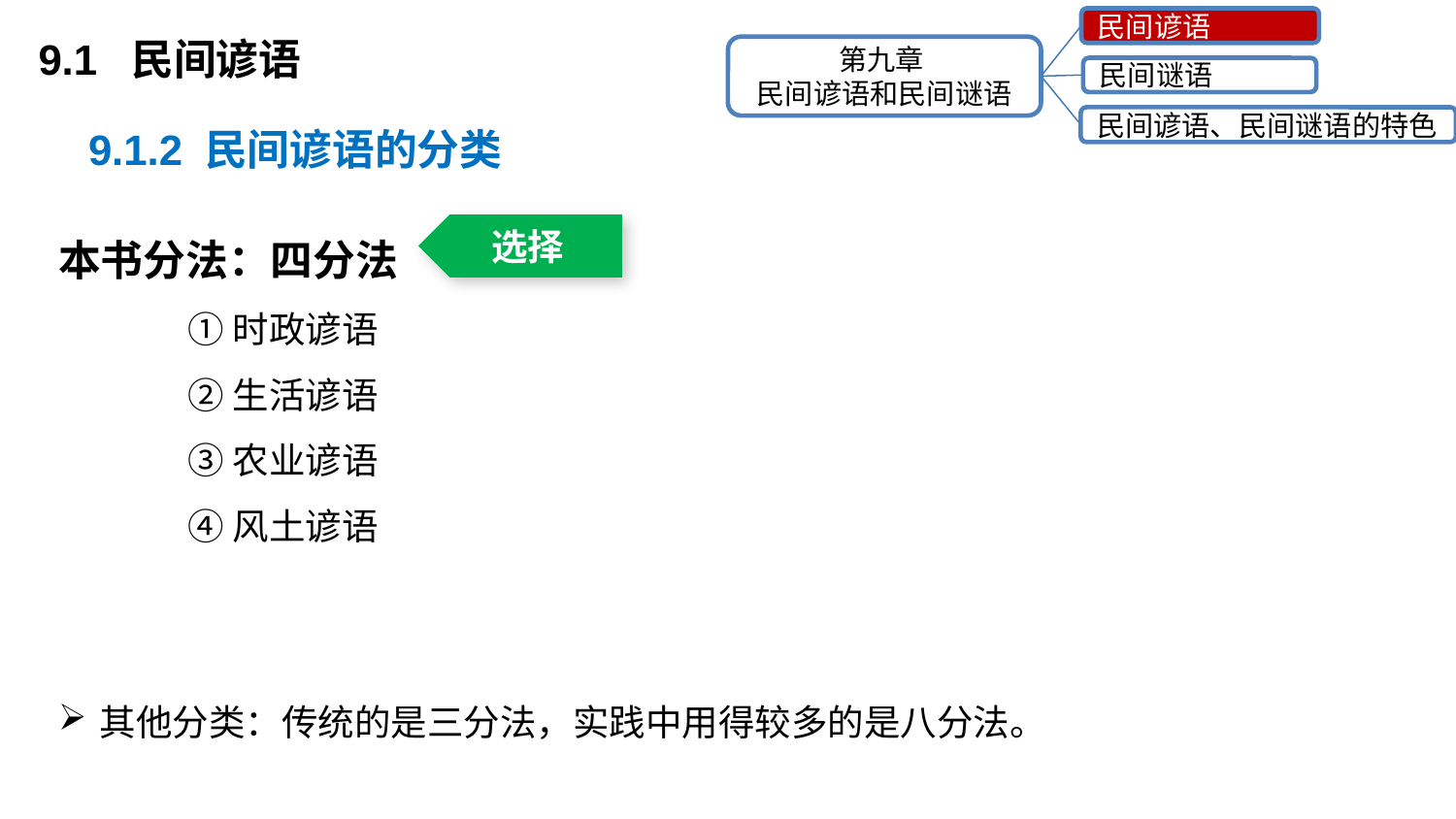

9.1  民间谚语
民间谚语
第九章
民间谚语和民间谜语
民间谜语
民间谚语、民间谜语的特色
9.1.2 民间谚语的分类
本书分法：四分法
①时政谚语
②生活谚语
③农业谚语
④风土谚语

其他分类：传统的是三分法，实践中用得较多的是八分法。
选择